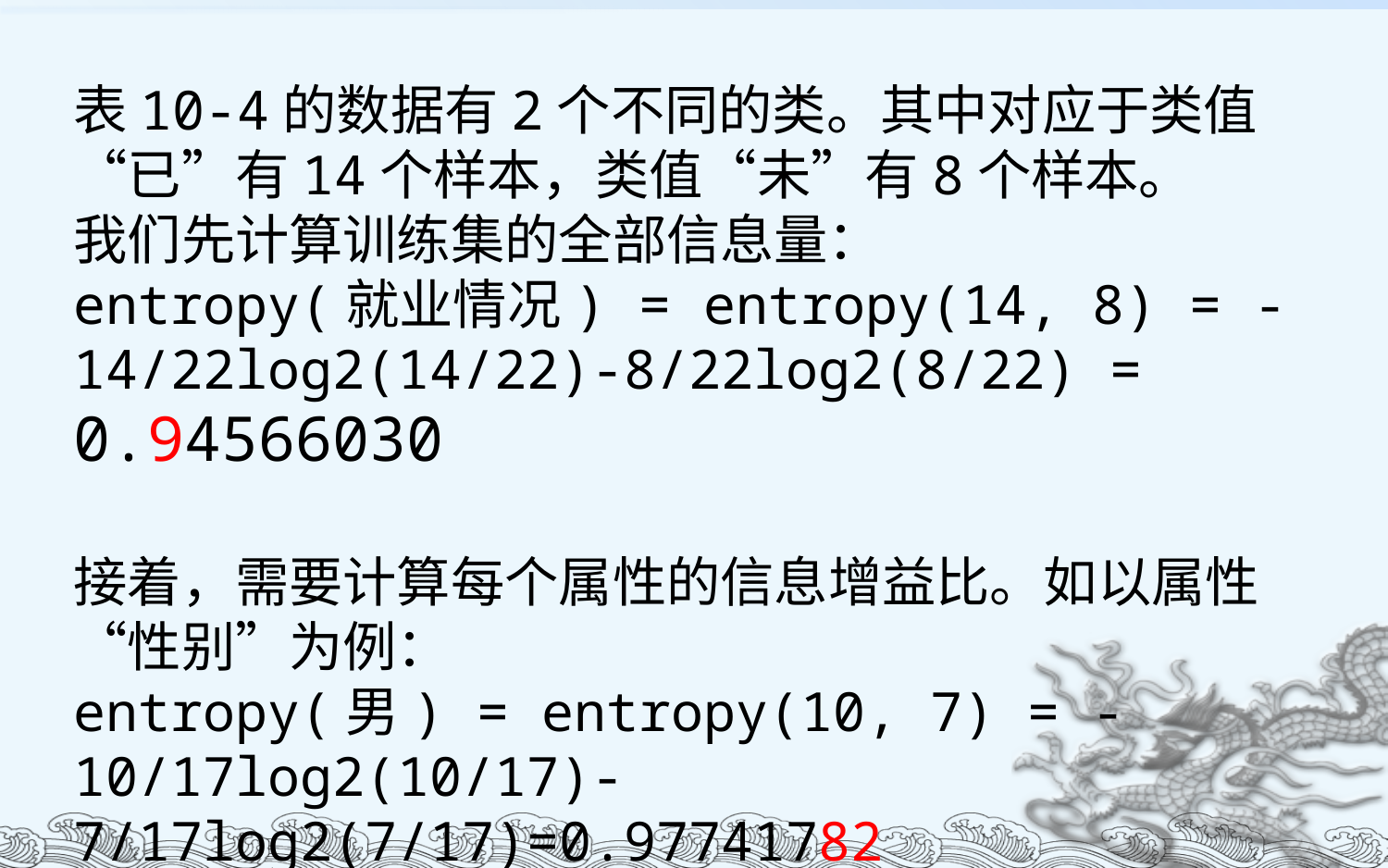

表10-4的数据有2个不同的类。其中对应于类值“已”有14个样本，类值“未”有8个样本。
我们先计算训练集的全部信息量：
entropy(就业情况) = entropy(14, 8) = -14/22log2(14/22)-8/22log2(8/22) = 0.94566030

接着，需要计算每个属性的信息增益比。如以属性“性别”为例：
entropy(男) = entropy(10, 7) = -10/17log2(10/17)-7/17log2(7/17)=0.97741782
entropy(女) = entropy(4, 1) = -4/5log2(1/5)-1/5log2(1/5)=0.72192809